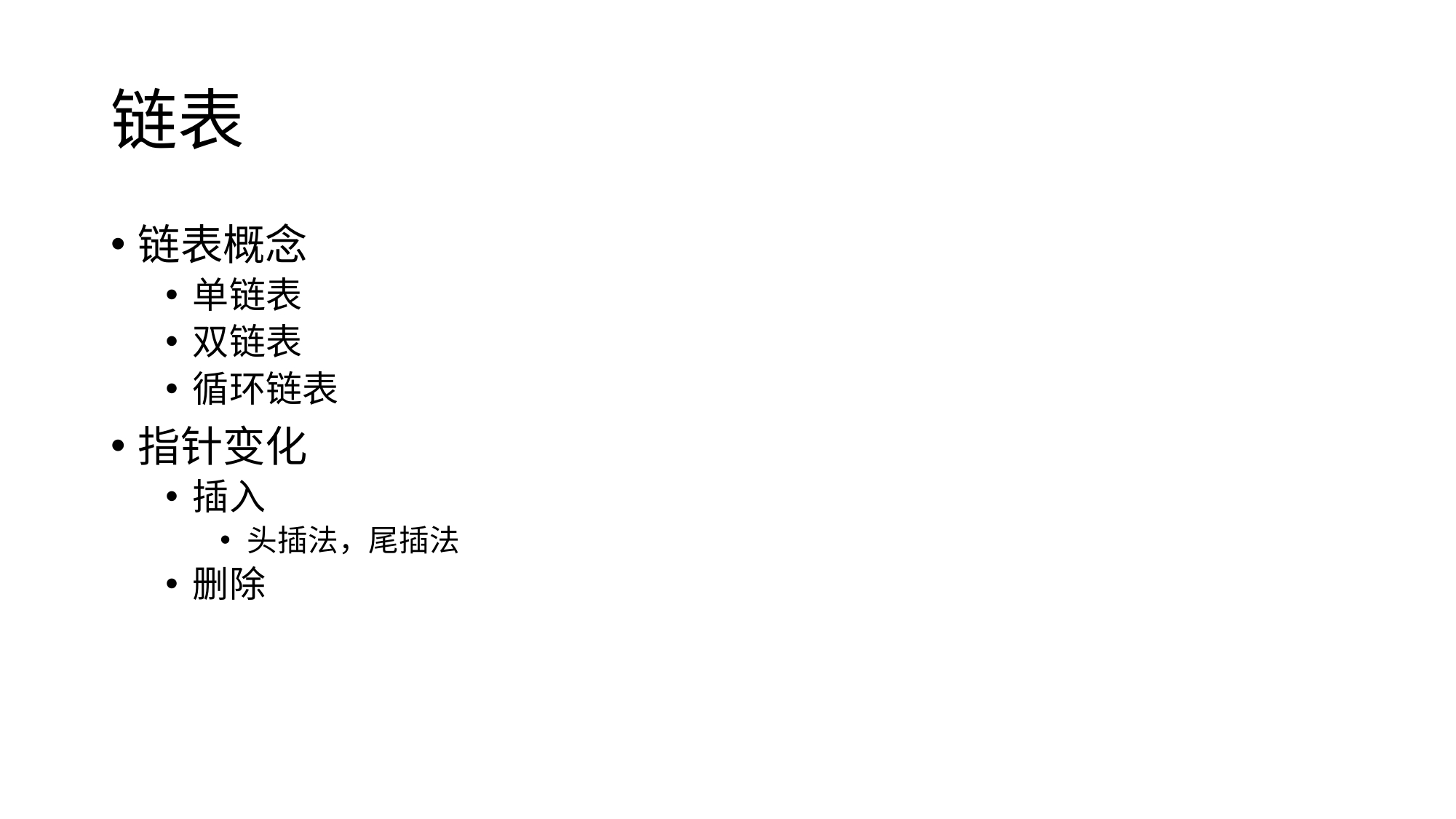

# 链表
链表概念
单链表
双链表
循环链表
指针变化
插入
头插法，尾插法
删除